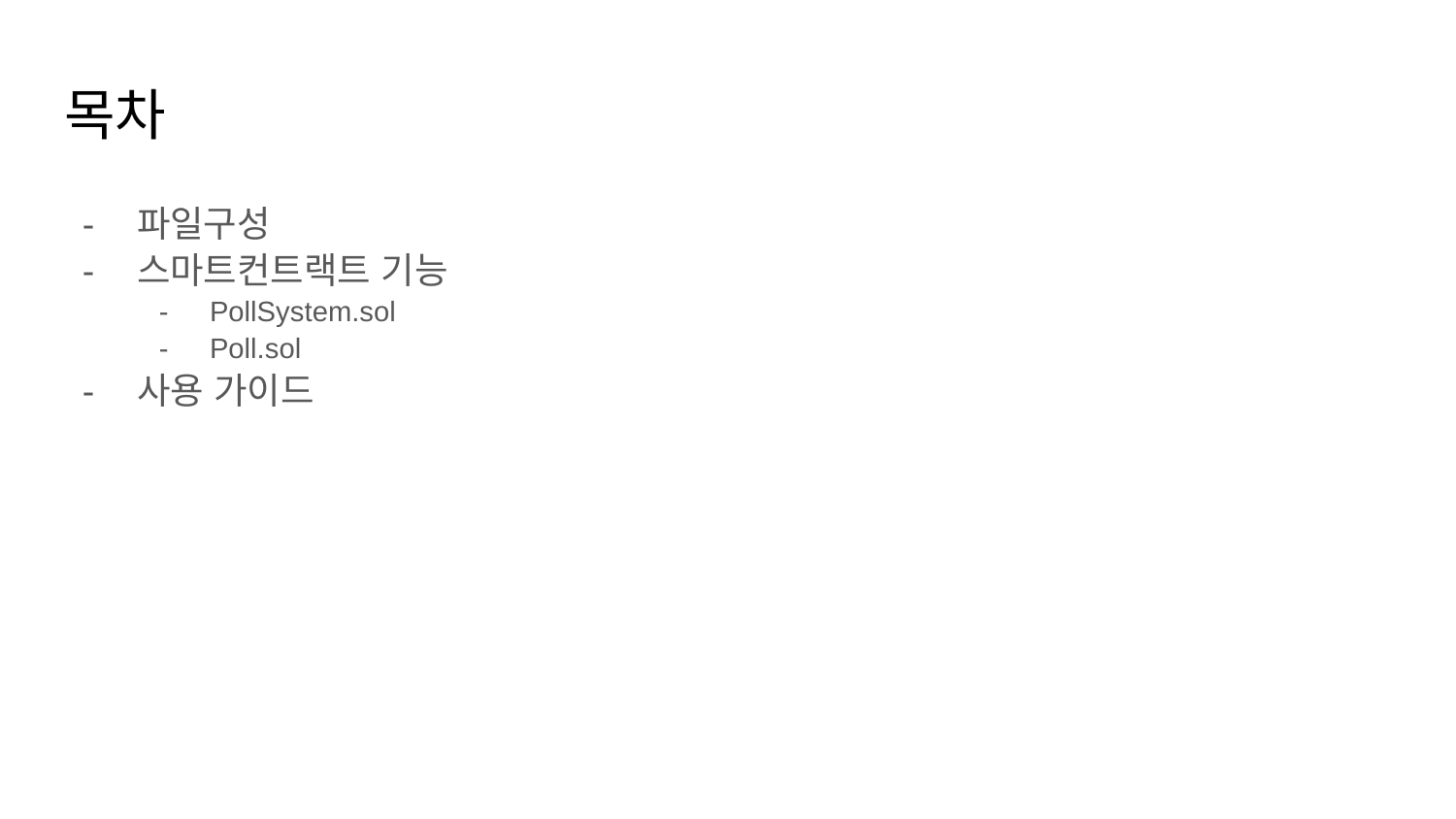

# 목차
파일구성
스마트컨트랙트 기능
PollSystem.sol
Poll.sol
사용 가이드